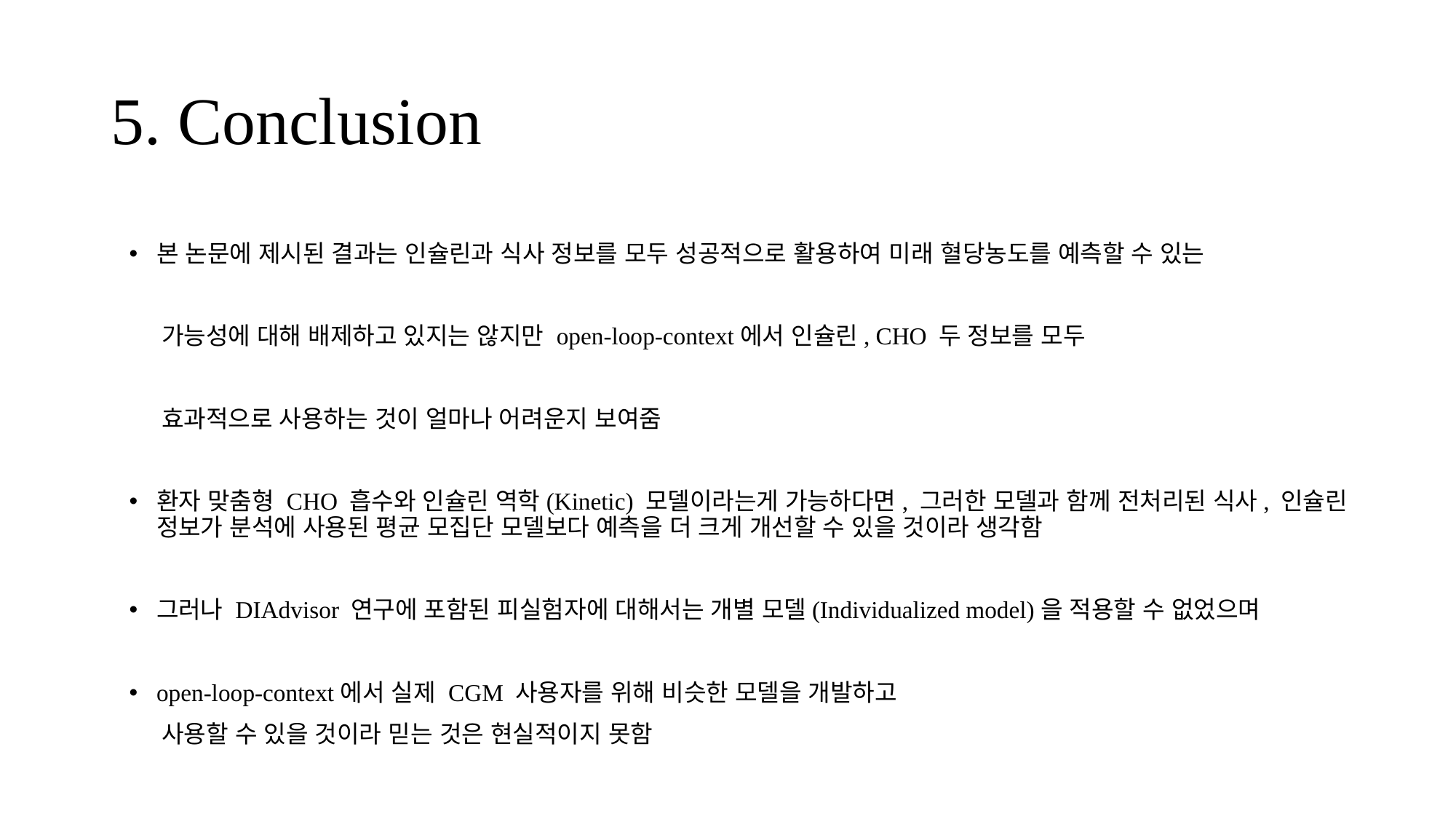

# 5. Conclusion
본 논문에 제시된 결과는 인슐린과 식사 정보를 모두 성공적으로 활용하여 미래 혈당농도를 예측할 수 있는

    가능성에 대해 배제하고 있지는 않지만 open-loop-context에서 인슐린, CHO 두 정보를 모두

    효과적으로 사용하는 것이 얼마나 어려운지 보여줌

환자 맞춤형 CHO 흡수와 인슐린 역학(Kinetic) 모델이라는게 가능하다면, 그러한 모델과 함께 전처리된 식사, 인슐린 정보가 분석에 사용된 평균 모집단 모델보다 예측을 더 크게 개선할 수 있을 것이라 생각함

그러나 DIAdvisor 연구에 포함된 피실험자에 대해서는 개별 모델(Individualized model)을 적용할 수 없었으며

open-loop-context에서 실제 CGM 사용자를 위해 비슷한 모델을 개발하고
    사용할 수 있을 것이라 믿는 것은 현실적이지 못함